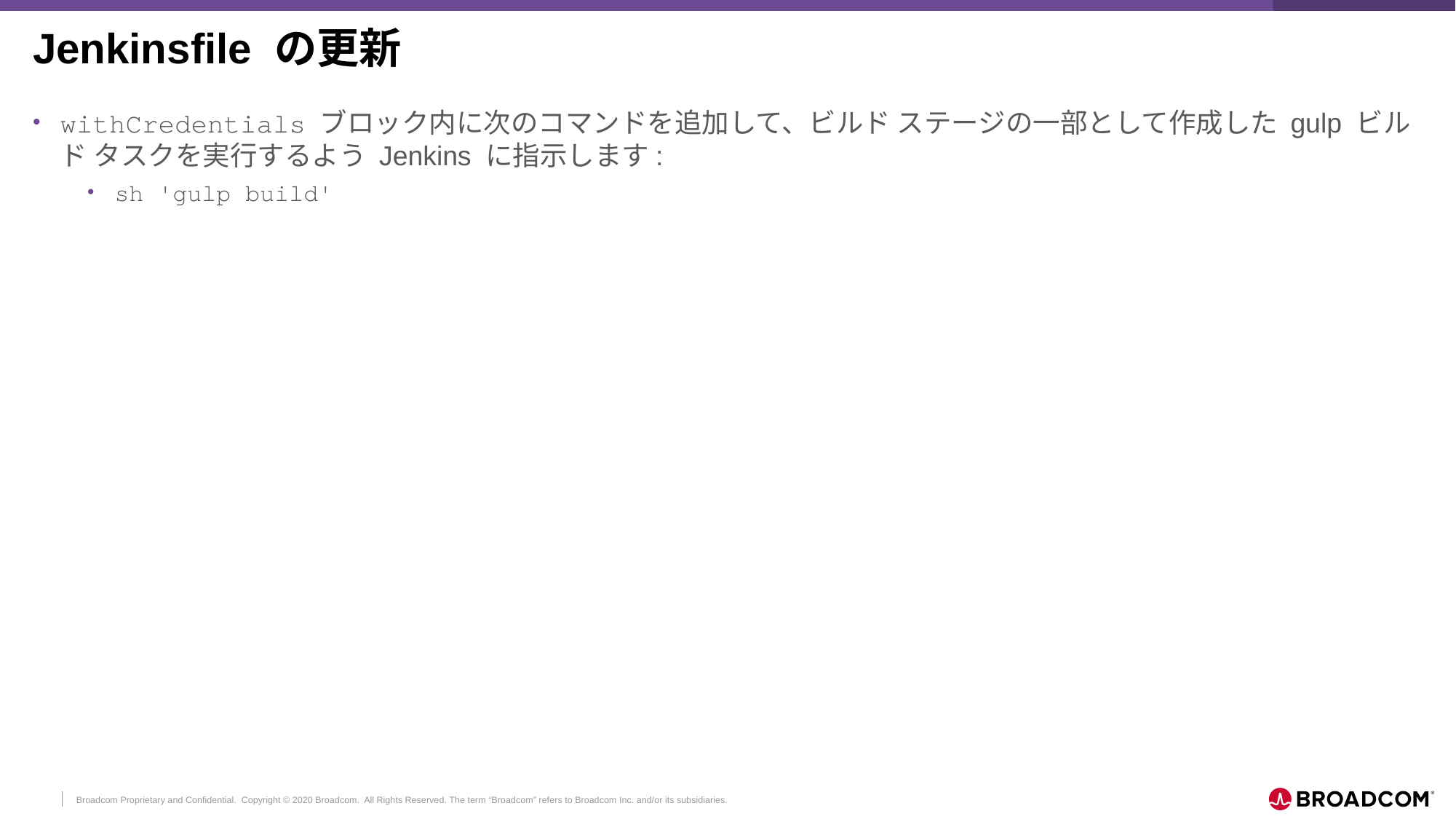

# Jenkinsfile の更新
withCredentials ブロック内に次のコマンドを追加して、ビルド ステージの一部として作成した gulp ビルド タスクを実行するよう Jenkins に指示します:
sh 'gulp build'